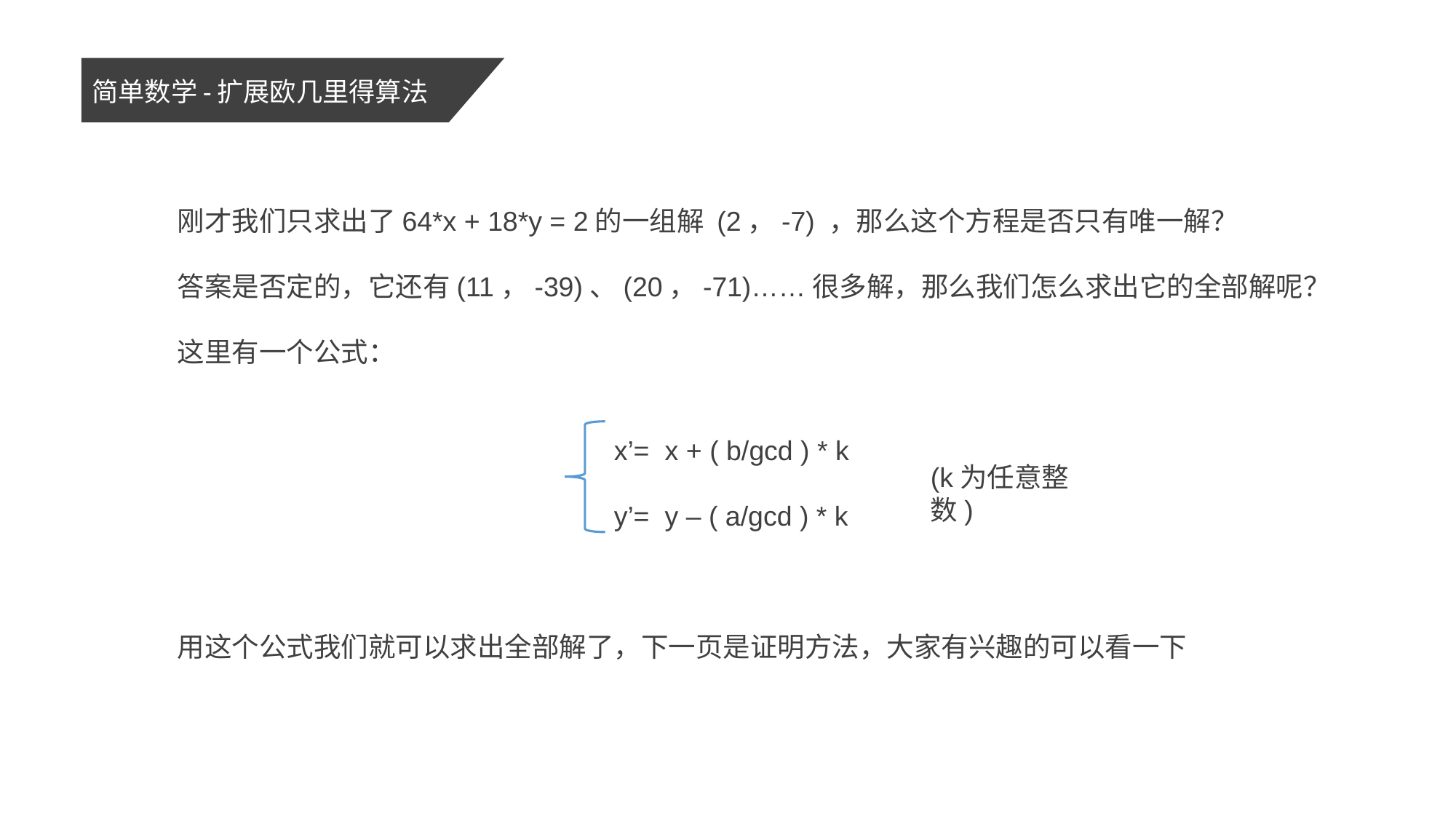

简单数学-扩展欧几里得算法

刚才我们只求出了64*x + 18*y = 2的一组解 (2，-7) ，那么这个方程是否只有唯一解？

答案是否定的，它还有(11，-39)、(20，-71)……很多解，那么我们怎么求出它的全部解呢？

这里有一个公式：

				x’=  x + ( b/gcd ) * k
				y’=  y – ( a/gcd ) * k

用这个公式我们就可以求出全部解了，下一页是证明方法，大家有兴趣的可以看一下

(k为任意整数)